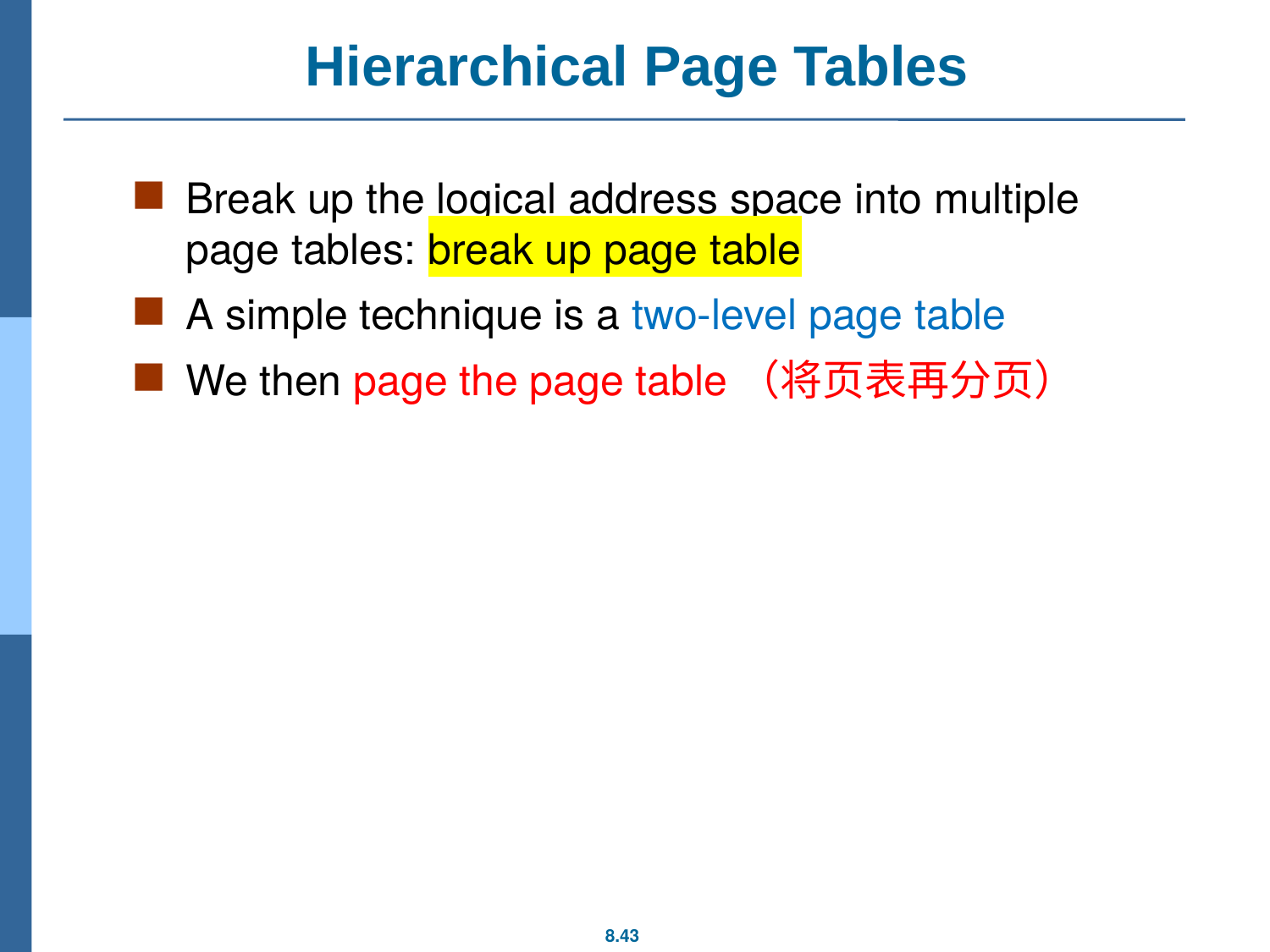

# Hierarchical Page Tables
Break up the logical address space into multiple page tables: break up page table
A simple technique is a two-level page table
We then page the page table（将页表再分页）